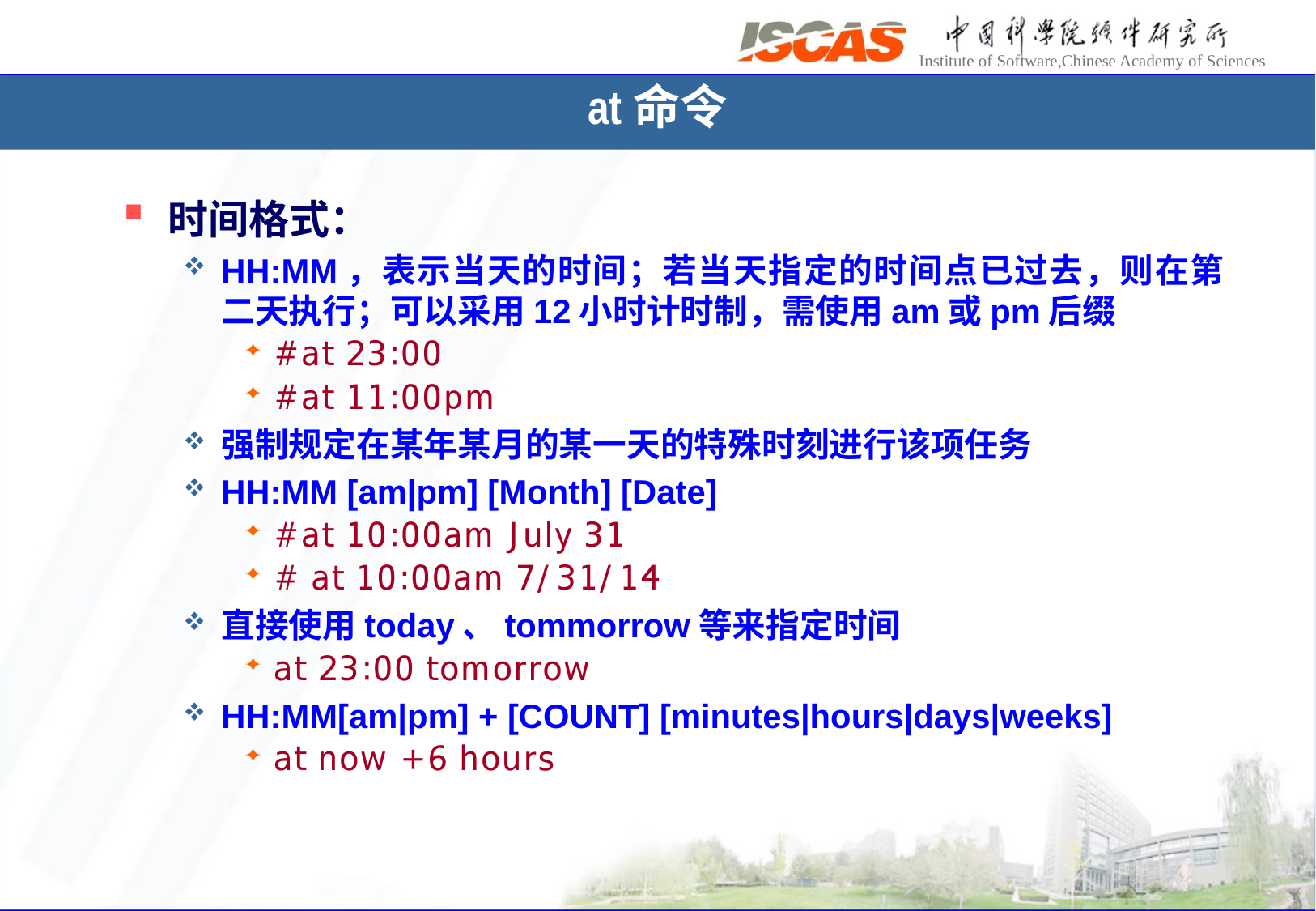

# at命令
时间格式：
HH:MM，表示当天的时间；若当天指定的时间点已过去，则在第二天执行；可以采用12小时计时制，需使用am或pm后缀
#at 23:00
#at 11:00pm
强制规定在某年某月的某一天的特殊时刻进行该项任务
HH:MM [am|pm] [Month] [Date]
#at 10:00am July 31
# at 10:00am 7/31/14
直接使用today、tommorrow等来指定时间
at 23:00 tomorrow
HH:MM[am|pm] + [COUNT] [minutes|hours|days|weeks]
at now +6 hours